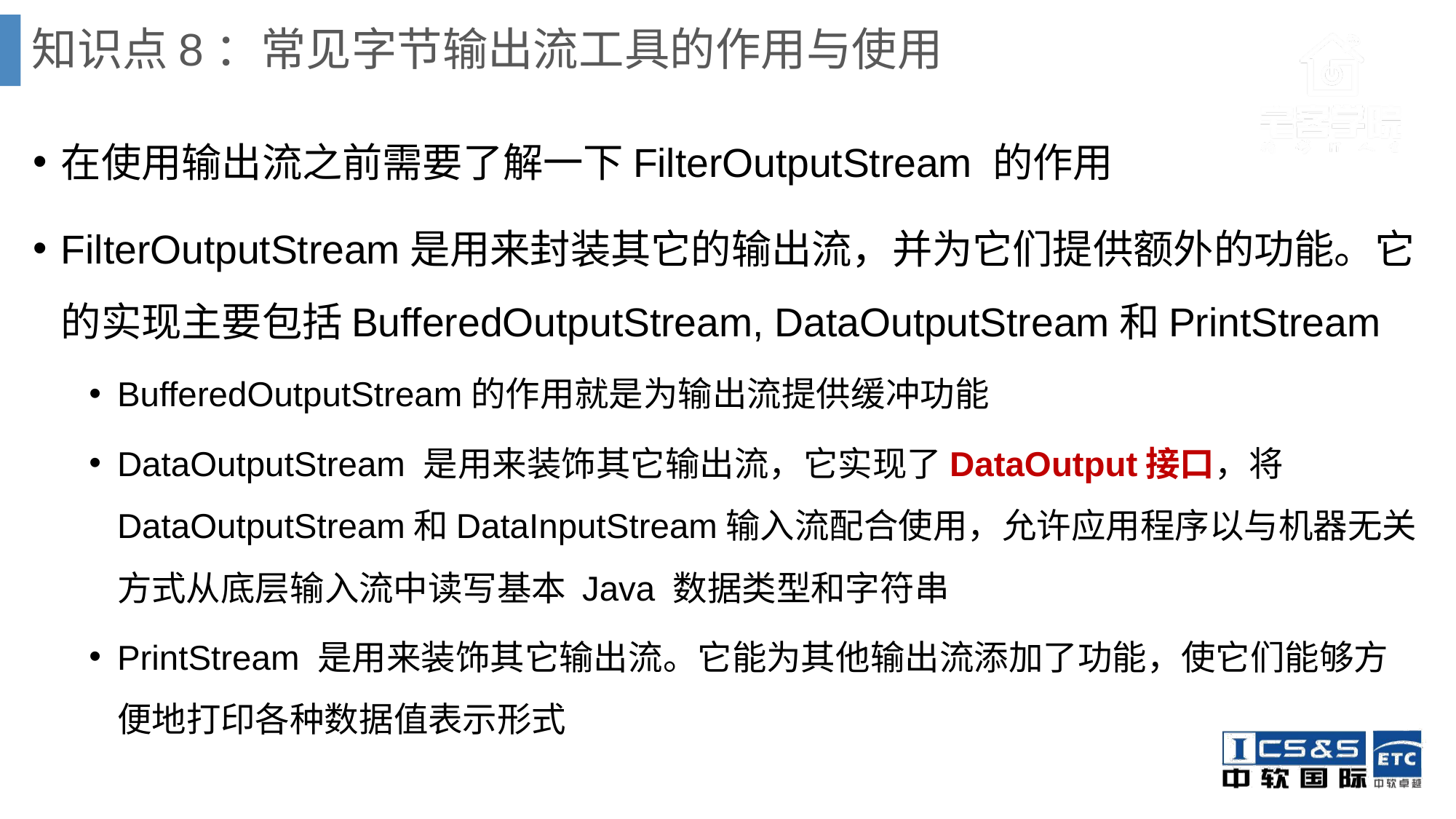

# 知识点8：常见字节输出流工具的作用与使用
在使用输出流之前需要了解一下FilterOutputStream 的作用
FilterOutputStream是用来封装其它的输出流，并为它们提供额外的功能。它的实现主要包括BufferedOutputStream, DataOutputStream和PrintStream
BufferedOutputStream的作用就是为输出流提供缓冲功能
DataOutputStream 是用来装饰其它输出流，它实现了DataOutput接口，将DataOutputStream和DataInputStream输入流配合使用，允许应用程序以与机器无关方式从底层输入流中读写基本 Java 数据类型和字符串
PrintStream 是用来装饰其它输出流。它能为其他输出流添加了功能，使它们能够方便地打印各种数据值表示形式